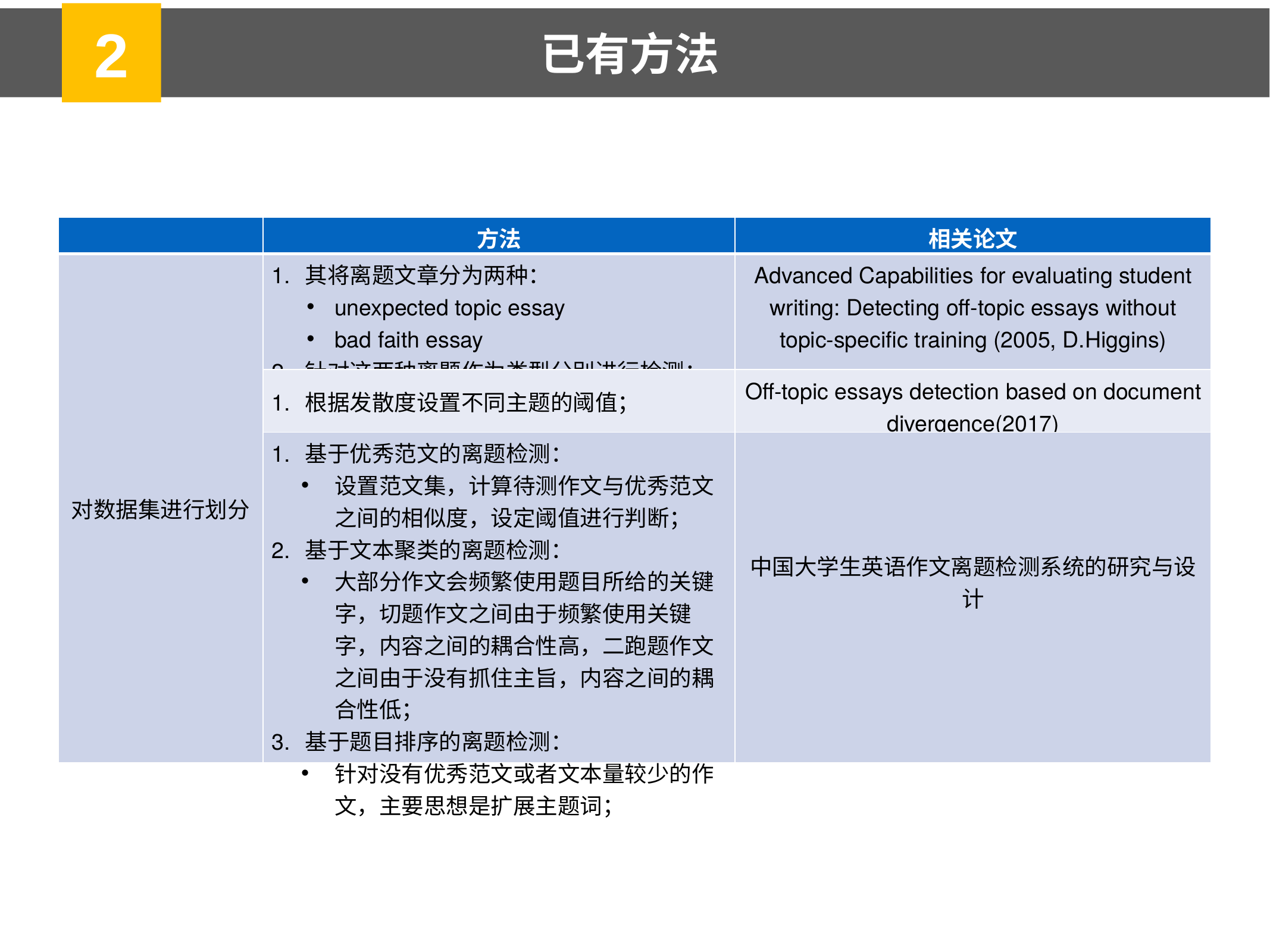

2

已有方法
|  | 方法 | 相关论文 |
| --- | --- | --- |
| 对数据集进行划分 | 其将离题文章分为两种： unexpected topic essay bad faith essay 针对这两种离题作为类型分别进行检测； | Advanced Capabilities for evaluating student writing: Detecting off-topic essays without topic-specific training (2005, D.Higgins) |
|  | 根据发散度设置不同主题的阈值； | Off-topic essays detection based on document divergence(2017) |
|  | 基于优秀范文的离题检测： 设置范文集，计算待测作文与优秀范文之间的相似度，设定阈值进行判断； 基于文本聚类的离题检测： 大部分作文会频繁使用题目所给的关键字，切题作文之间由于频繁使用关键字，内容之间的耦合性高，二跑题作文之间由于没有抓住主旨，内容之间的耦合性低； 基于题目排序的离题检测： 针对没有优秀范文或者文本量较少的作文，主要思想是扩展主题词； | 中国大学生英语作文离题检测系统的研究与设计 |